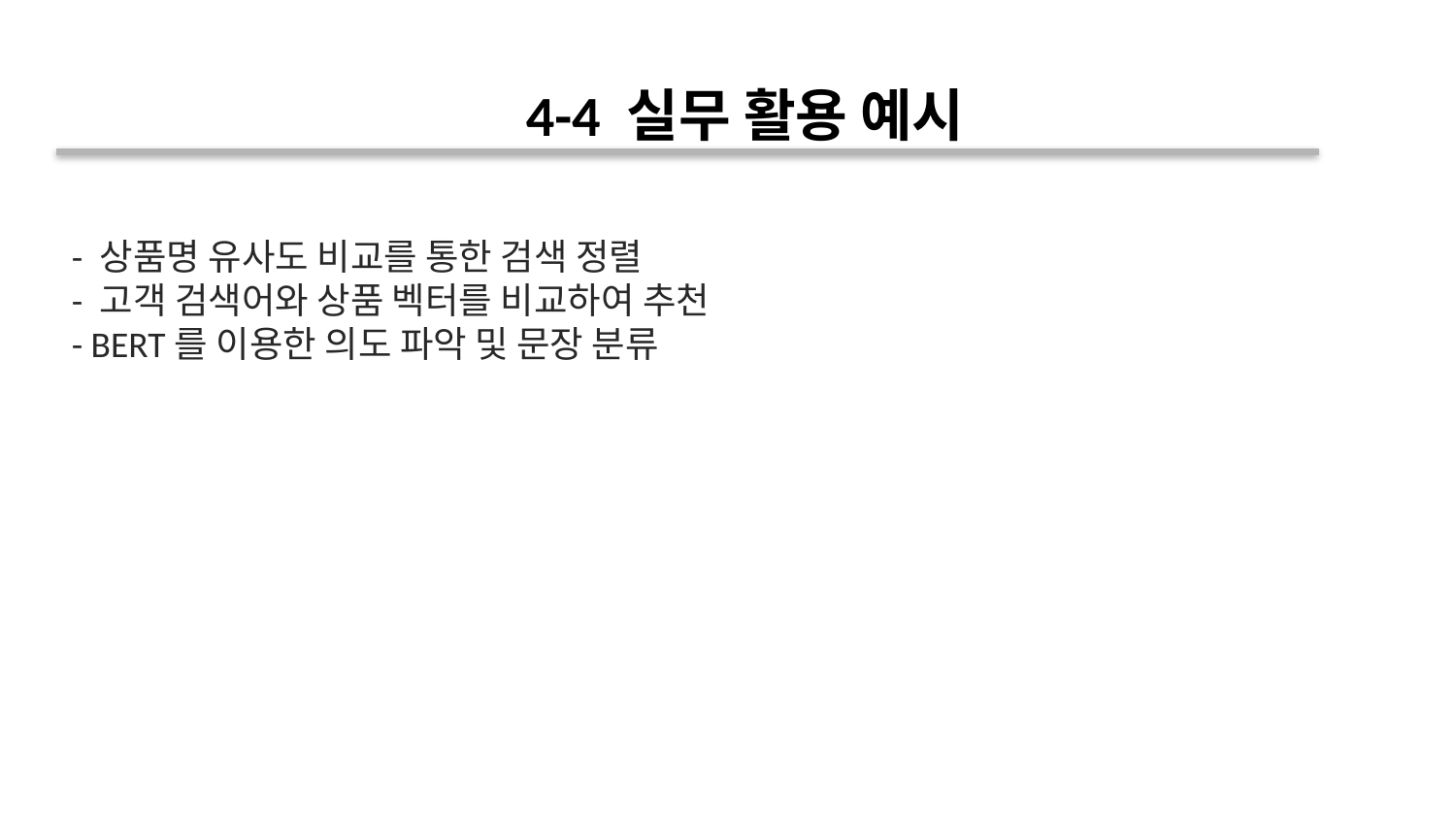

4-4 실무 활용 예시

- 상품명 유사도 비교를 통한 검색 정렬
- 고객 검색어와 상품 벡터를 비교하여 추천
- BERT를 이용한 의도 파악 및 문장 분류